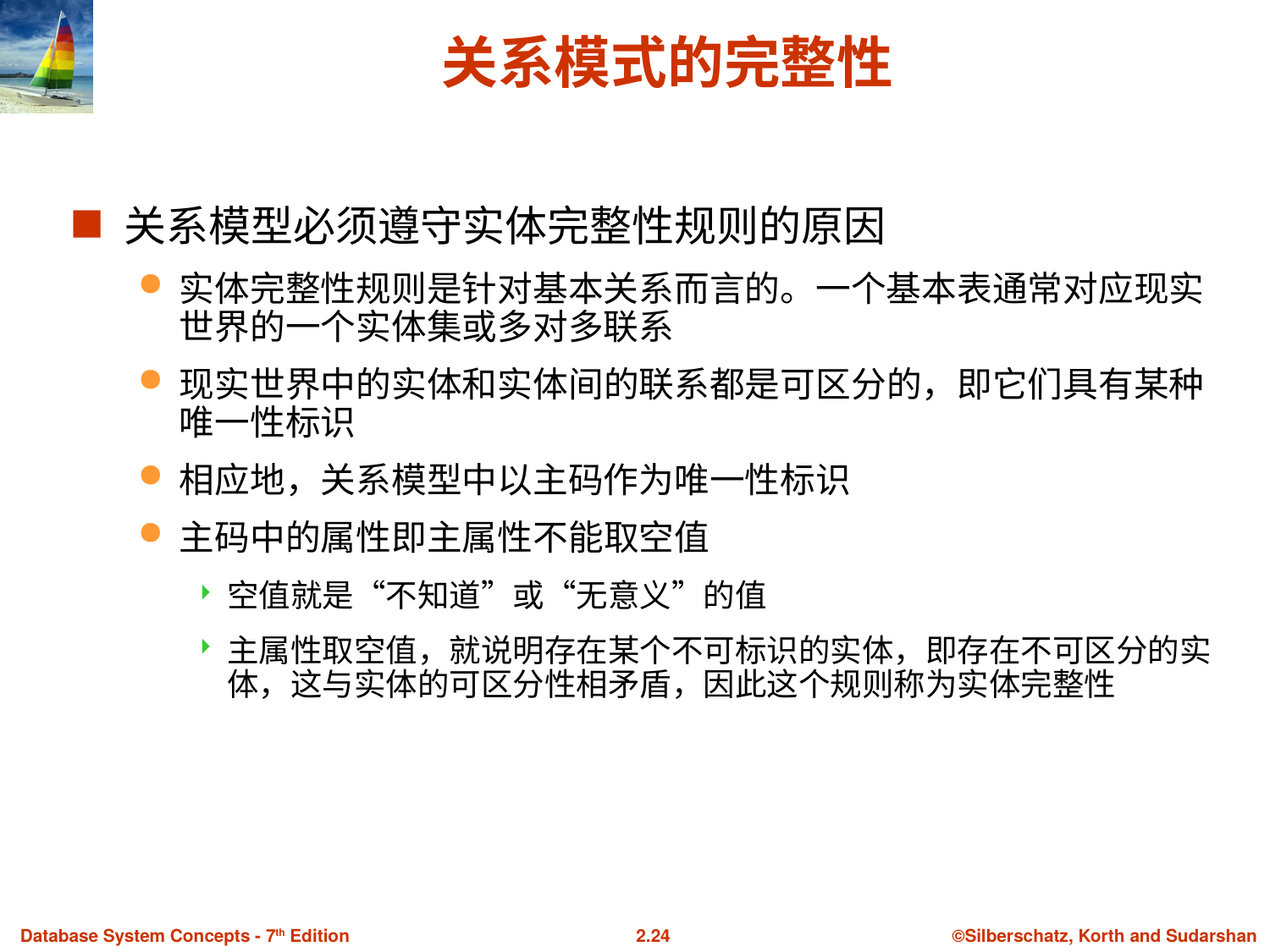

# 关系模式的完整性
关系模型必须遵守实体完整性规则的原因
实体完整性规则是针对基本关系而言的。一个基本表通常对应现实世界的一个实体集或多对多联系
现实世界中的实体和实体间的联系都是可区分的，即它们具有某种唯一性标识
相应地，关系模型中以主码作为唯一性标识
主码中的属性即主属性不能取空值
空值就是“不知道”或“无意义”的值
主属性取空值，就说明存在某个不可标识的实体，即存在不可区分的实体，这与实体的可区分性相矛盾，因此这个规则称为实体完整性